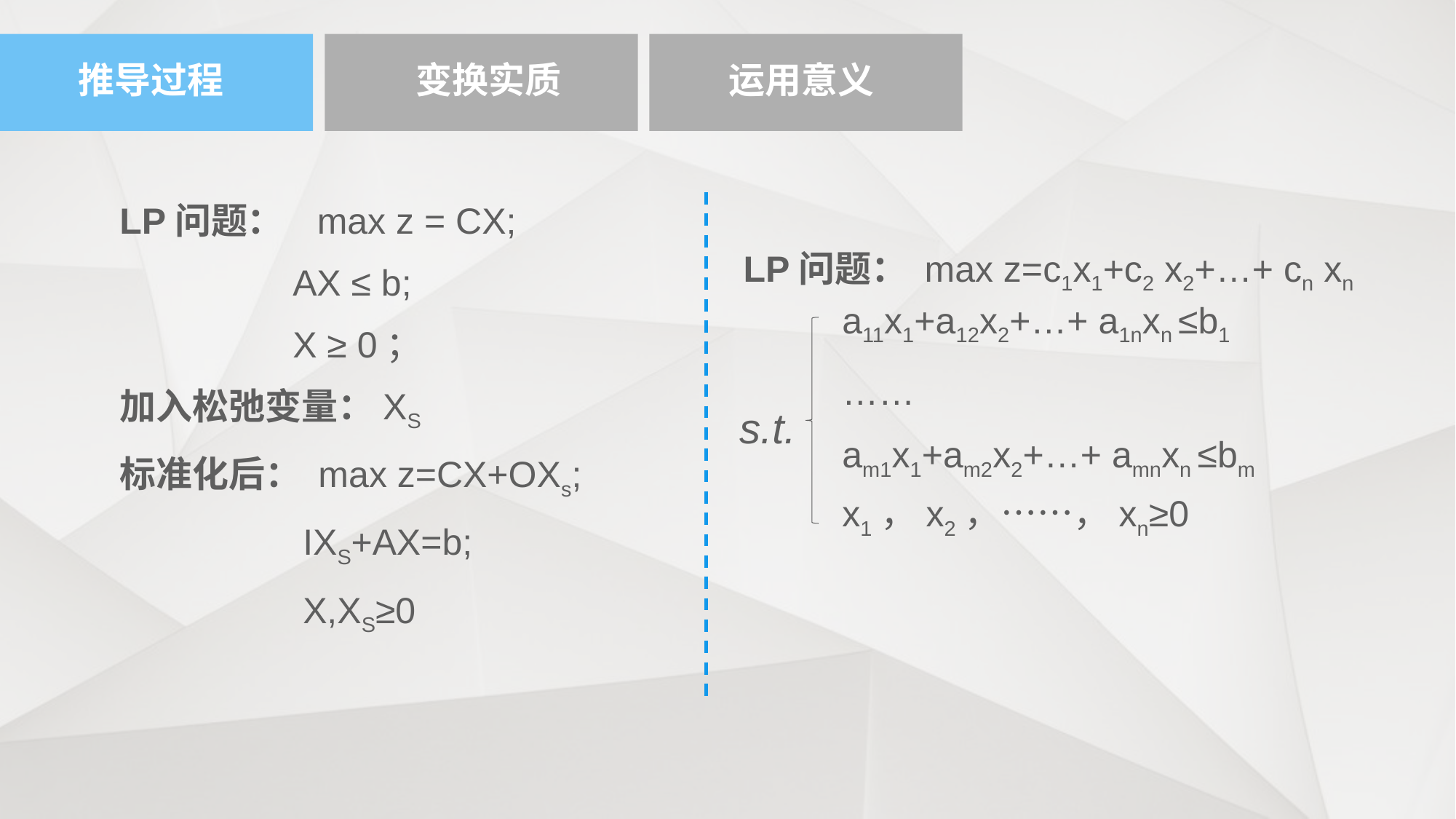

推导过程
变换实质
运用意义
LP问题：   max z = CX;
                 AX ≤ b;
                 X ≥ 0；
加入松弛变量：XS
标准化后： max z=CX+OXs;
                  IXS+AX=b;
                  X,XS≥0

LP问题： max z=c1x1+c2 x2+…+ cn xn
a11x1+a12x2+…+ a1nxn ≤b1
……

s.t.
am1x1+am2x2+…+ amnxn ≤bm
x1，x2，……，xn≥0